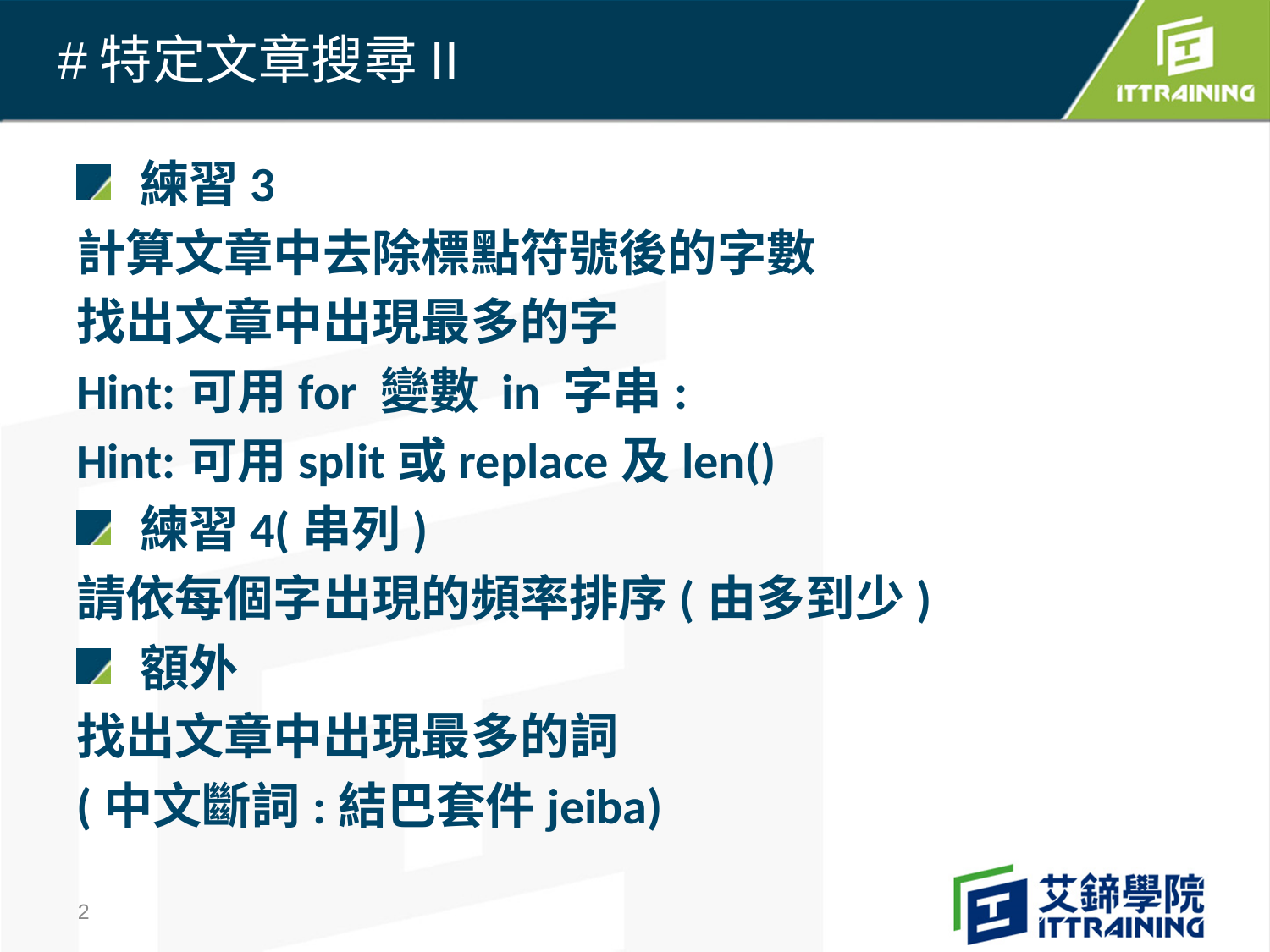

# #特定文章搜尋II
練習3
計算文章中去除標點符號後的字數
找出文章中出現最多的字
Hint:可用for 變數 in 字串:
Hint:可用split或replace及len()
練習4(串列)
請依每個字出現的頻率排序(由多到少)
額外
找出文章中出現最多的詞
(中文斷詞:結巴套件jeiba)

2